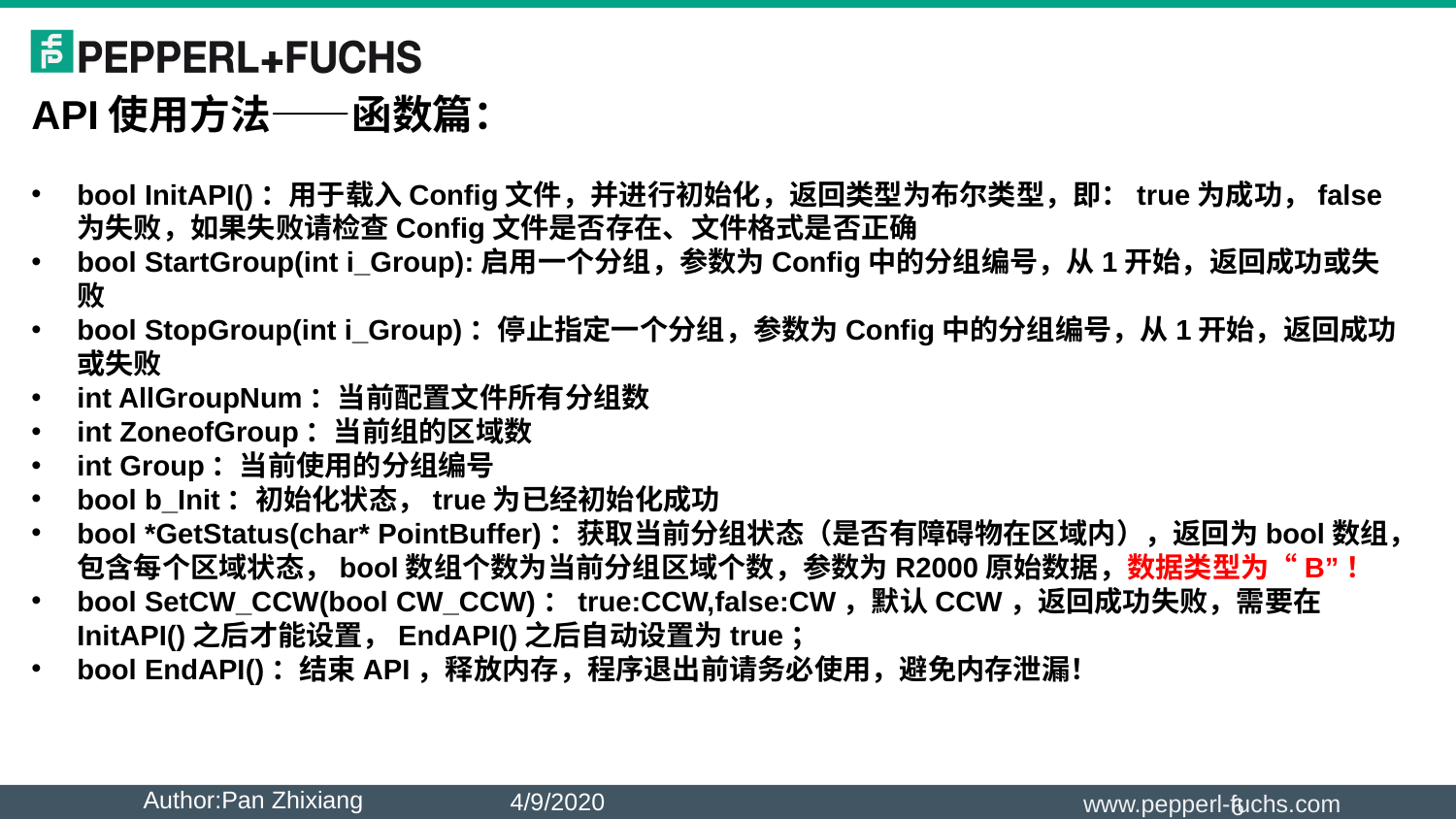

API使用方法——函数篇：

bool InitAPI()：用于载入Config文件，并进行初始化，返回类型为布尔类型，即：true为成功，false为失败，如果失败请检查Config文件是否存在、文件格式是否正确
bool StartGroup(int i_Group):启用一个分组，参数为Config中的分组编号，从1开始，返回成功或失败
bool StopGroup(int i_Group)：停止指定一个分组，参数为Config中的分组编号，从1开始，返回成功或失败
int AllGroupNum：当前配置文件所有分组数
int ZoneofGroup：当前组的区域数
int Group：当前使用的分组编号
bool b_Init：初始化状态，true为已经初始化成功
bool *GetStatus(char* PointBuffer)：获取当前分组状态（是否有障碍物在区域内），返回为bool数组，包含每个区域状态，bool数组个数为当前分组区域个数，参数为R2000原始数据，数据类型为“B”！
bool SetCW_CCW(bool CW_CCW)：true:CCW,false:CW，默认CCW，返回成功失败，需要在InitAPI()之后才能设置，EndAPI()之后自动设置为true；
bool EndAPI()：结束API，释放内存，程序退出前请务必使用，避免内存泄漏！
#
4/9/2020
Author:Pan Zhixiang
6